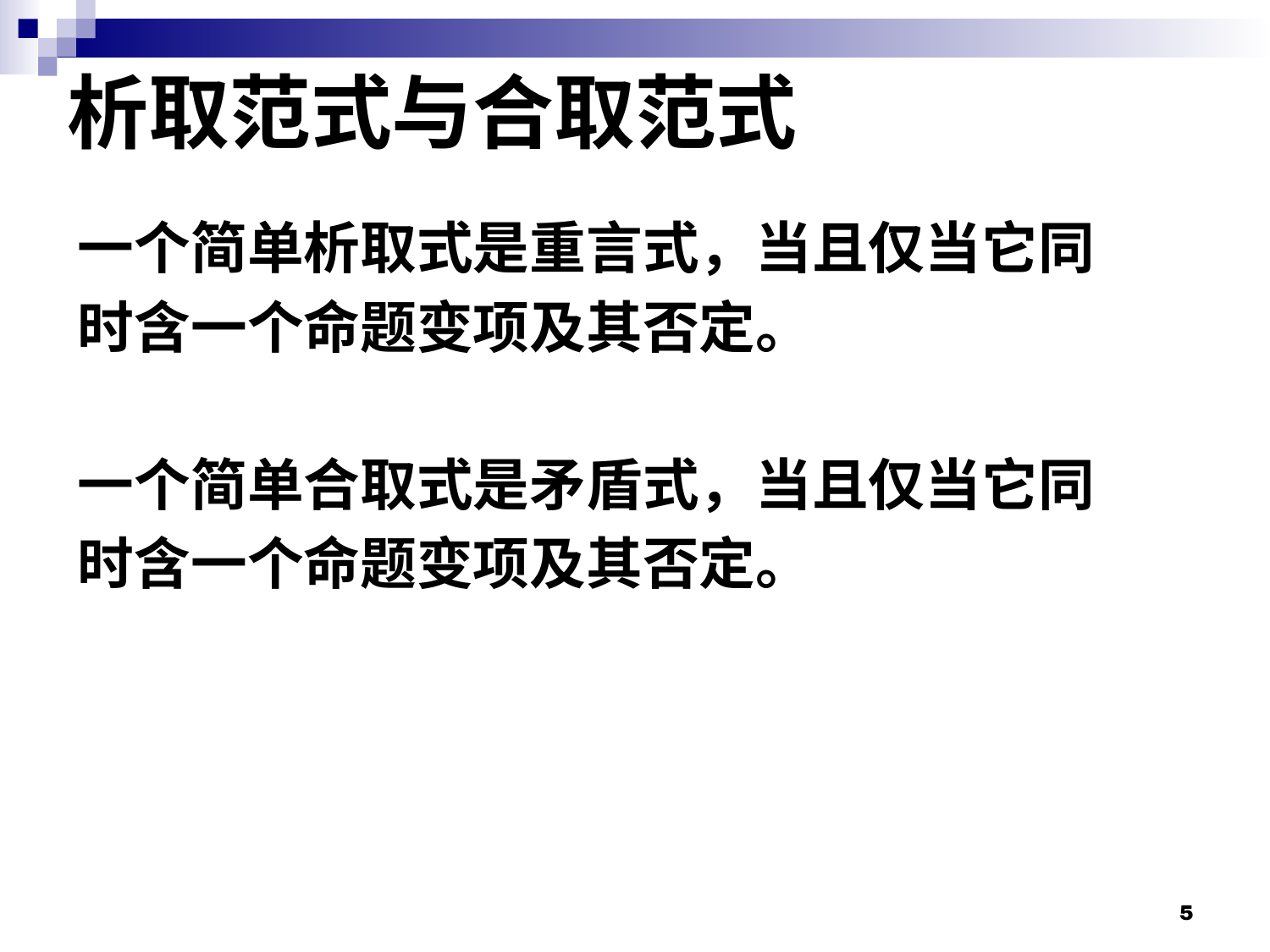

# 析取范式与合取范式
一个简单析取式是重言式，当且仅当它同
时含一个命题变项及其否定。

一个简单合取式是矛盾式，当且仅当它同
时含一个命题变项及其否定。

5